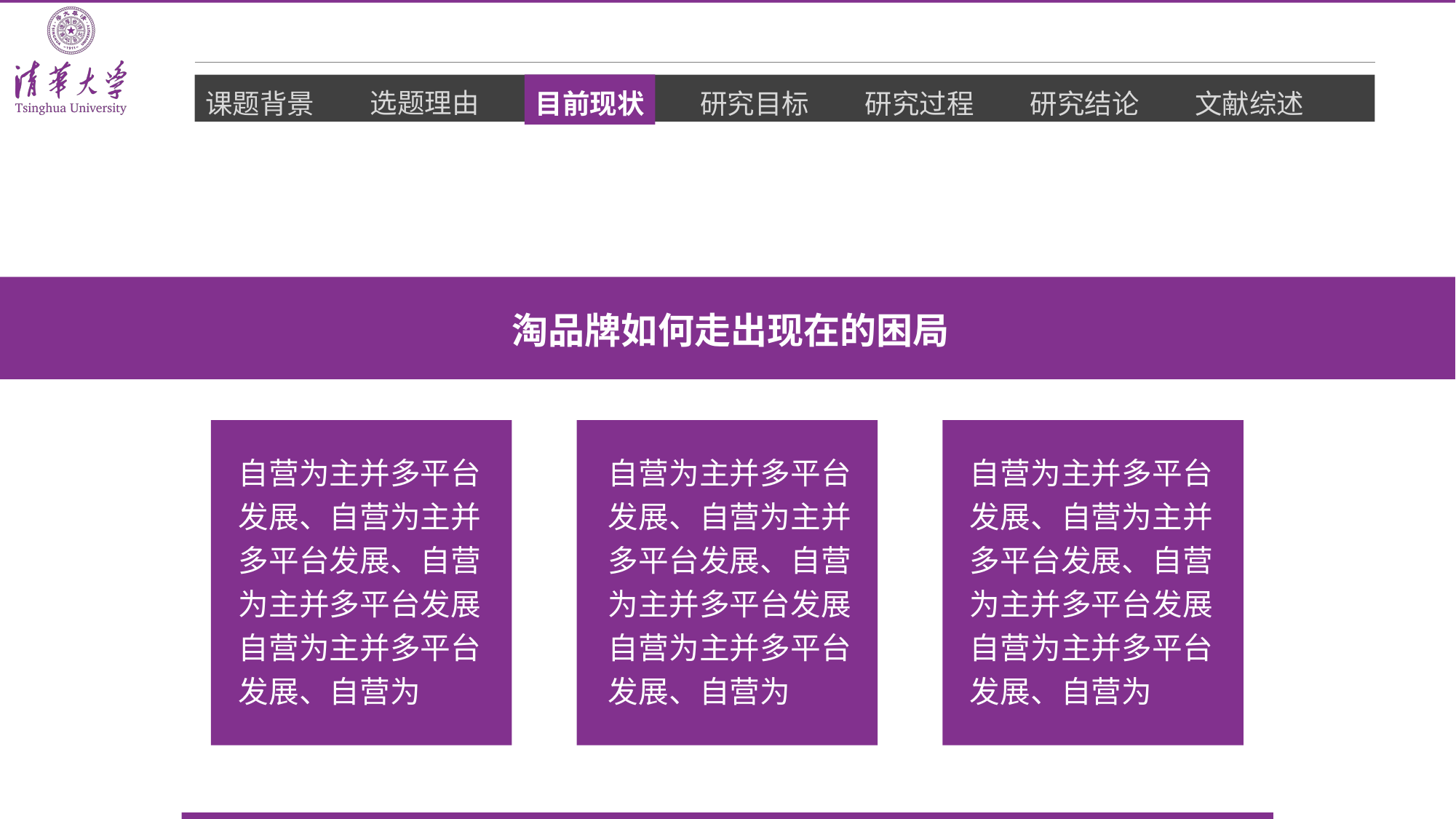

淘品牌如何走出现在的困局

自营为主并多平台发展、自营为主并多平台发展、自营为主并多平台发展自营为主并多平台发展、自营为

自营为主并多平台发展、自营为主并多平台发展、自营为主并多平台发展自营为主并多平台发展、自营为

自营为主并多平台发展、自营为主并多平台发展、自营为主并多平台发展自营为主并多平台发展、自营为